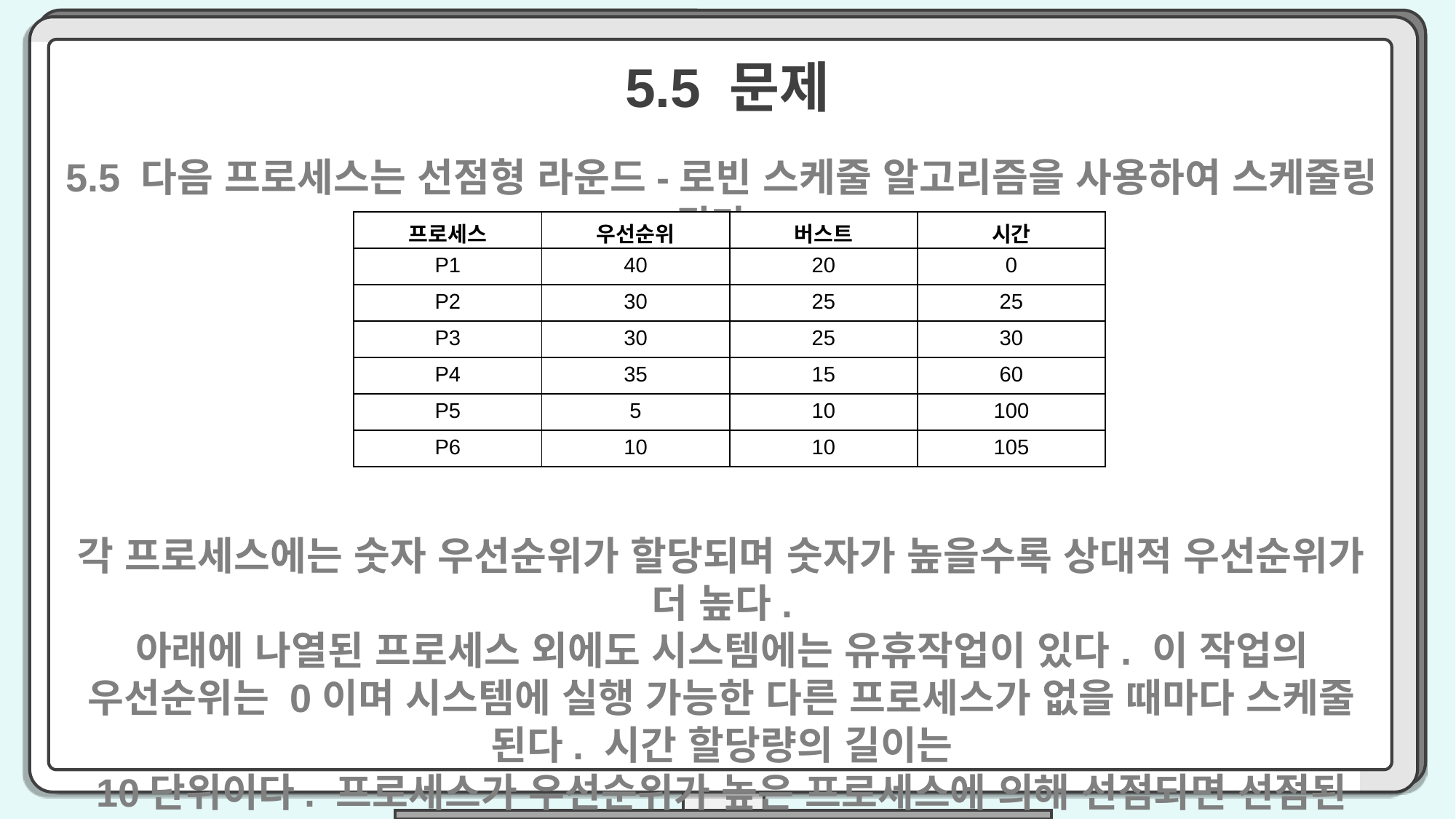

5.5 문제
5.5 다음 프로세스는 선점형 라운드-로빈 스케줄 알고리즘을 사용하여 스케줄링 된다

각 프로세스에는 숫자 우선순위가 할당되며 숫자가 높을수록 상대적 우선순위가 더 높다.
아래에 나열된 프로세스 외에도 시스템에는 유휴작업이 있다. 이 작업의 우선순위는 0이며 시스템에 실행 가능한 다른 프로세스가 없을 때마다 스케줄 된다. 시간 할당량의 길이는
10단위이다. 프로세스가 우선순위가 높은 프로세스에 의해 선점되면 선점된 프로세스는
큐의 끝에 배치된다.

| 프로세스 | 우선순위 | 버스트 | 시간 |
| --- | --- | --- | --- |
| P1 | 40 | 20 | 0 |
| P2 | 30 | 25 | 25 |
| P3 | 30 | 25 | 30 |
| P4 | 35 | 15 | 60 |
| P5 | 5 | 10 | 100 |
| P6 | 10 | 10 | 105 |